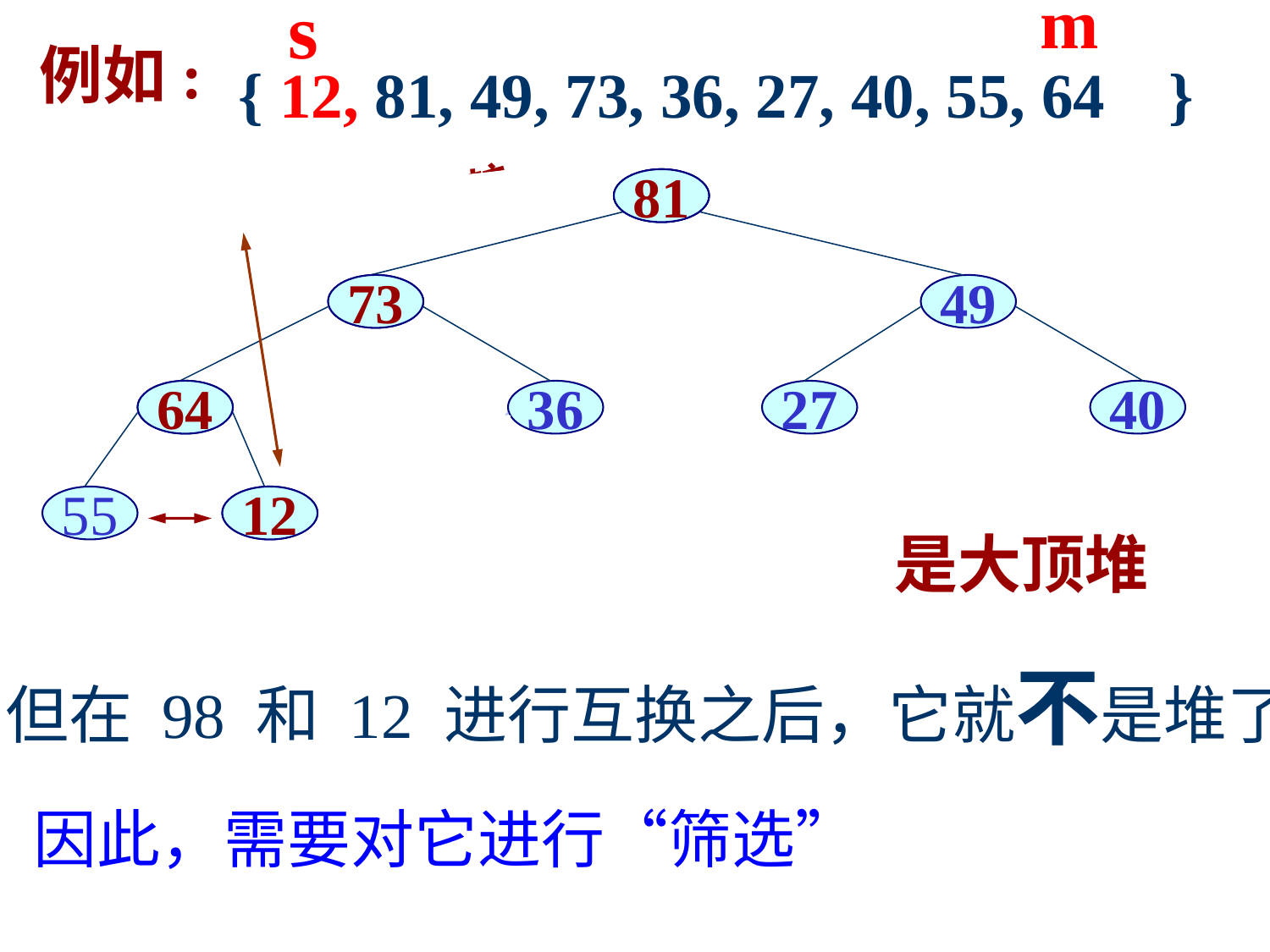

m
s
例如:
{ 98, 81, 49, 73, 36, 27, 40, 55, 64, 12 }
{ 12, 81, 49, 73, 36, 27, 40, 55, 64    }

比较
12

98
12
81

比较

81
73
49

73
64
36
27
40

55
64
12
12
98
98

是大顶堆
但在 98 和 12 进行互换之后，它就不是堆了
因此，需要对它进行“筛选”